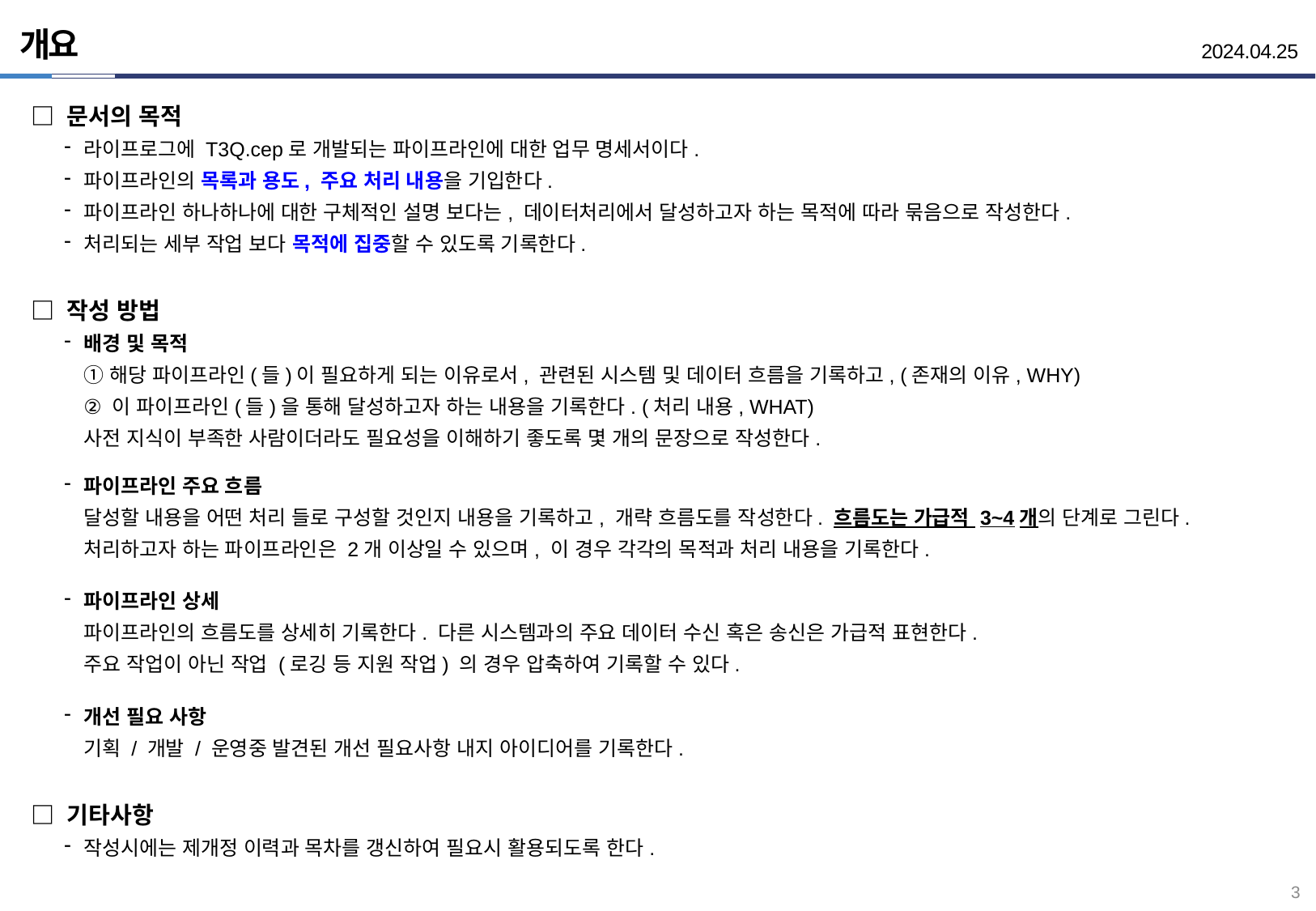

개요
2024.04.25
□ 문서의 목적
라이프로그에 T3Q.cep로 개발되는 파이프라인에 대한 업무 명세서이다.
파이프라인의 목록과 용도, 주요 처리 내용을 기입한다.
파이프라인 하나하나에 대한 구체적인 설명 보다는, 데이터처리에서 달성하고자 하는 목적에 따라 묶음으로 작성한다.
처리되는 세부 작업 보다 목적에 집중할 수 있도록 기록한다.

□ 작성 방법
배경 및 목적
① 해당 파이프라인(들)이 필요하게 되는 이유로서, 관련된 시스템 및 데이터 흐름을 기록하고, (존재의 이유, WHY)
② 이 파이프라인(들)을 통해 달성하고자 하는 내용을 기록한다. (처리 내용, WHAT)
사전 지식이 부족한 사람이더라도 필요성을 이해하기 좋도록 몇 개의 문장으로 작성한다.

파이프라인 주요 흐름
달성할 내용을 어떤 처리 들로 구성할 것인지 내용을 기록하고, 개략 흐름도를 작성한다. 흐름도는 가급적 3~4개의 단계로 그린다.
처리하고자 하는 파이프라인은 2개 이상일 수 있으며, 이 경우 각각의 목적과 처리 내용을 기록한다.

파이프라인 상세
파이프라인의 흐름도를 상세히 기록한다. 다른 시스템과의 주요 데이터 수신 혹은 송신은 가급적 표현한다.
주요 작업이 아닌 작업 (로깅 등 지원 작업) 의 경우 압축하여 기록할 수 있다.

개선 필요 사항
기획 / 개발 / 운영중 발견된 개선 필요사항 내지 아이디어를 기록한다.

□ 기타사항
작성시에는 제개정 이력과 목차를 갱신하여 필요시 활용되도록 한다.
3